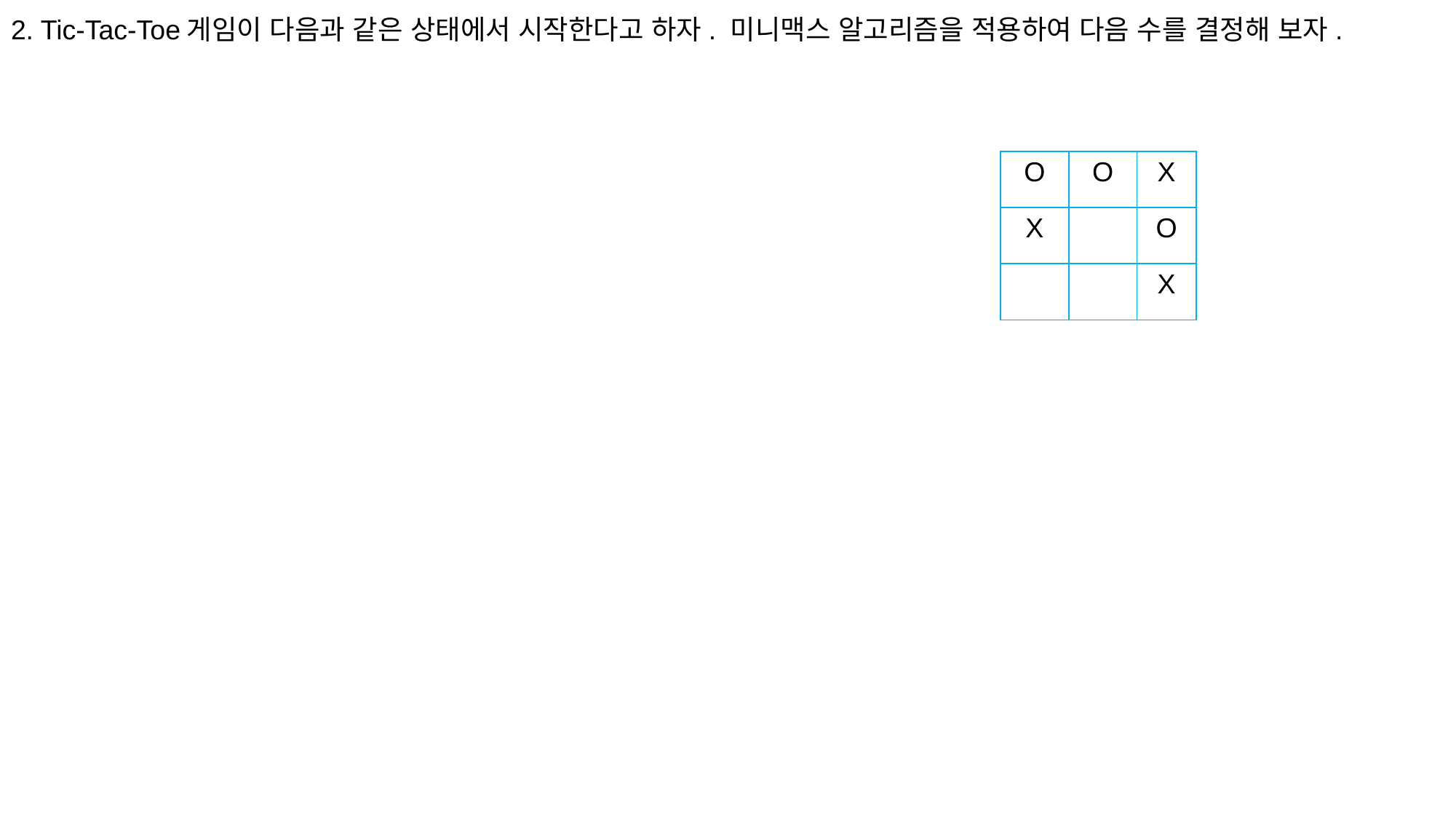

2. Tic-Tac-Toe게임이 다음과 같은 상태에서 시작한다고 하자. 미니맥스 알고리즘을 적용하여 다음 수를 결정해 보자.
| O | O | X |
| --- | --- | --- |
| X |  | O |
|  |  | X |